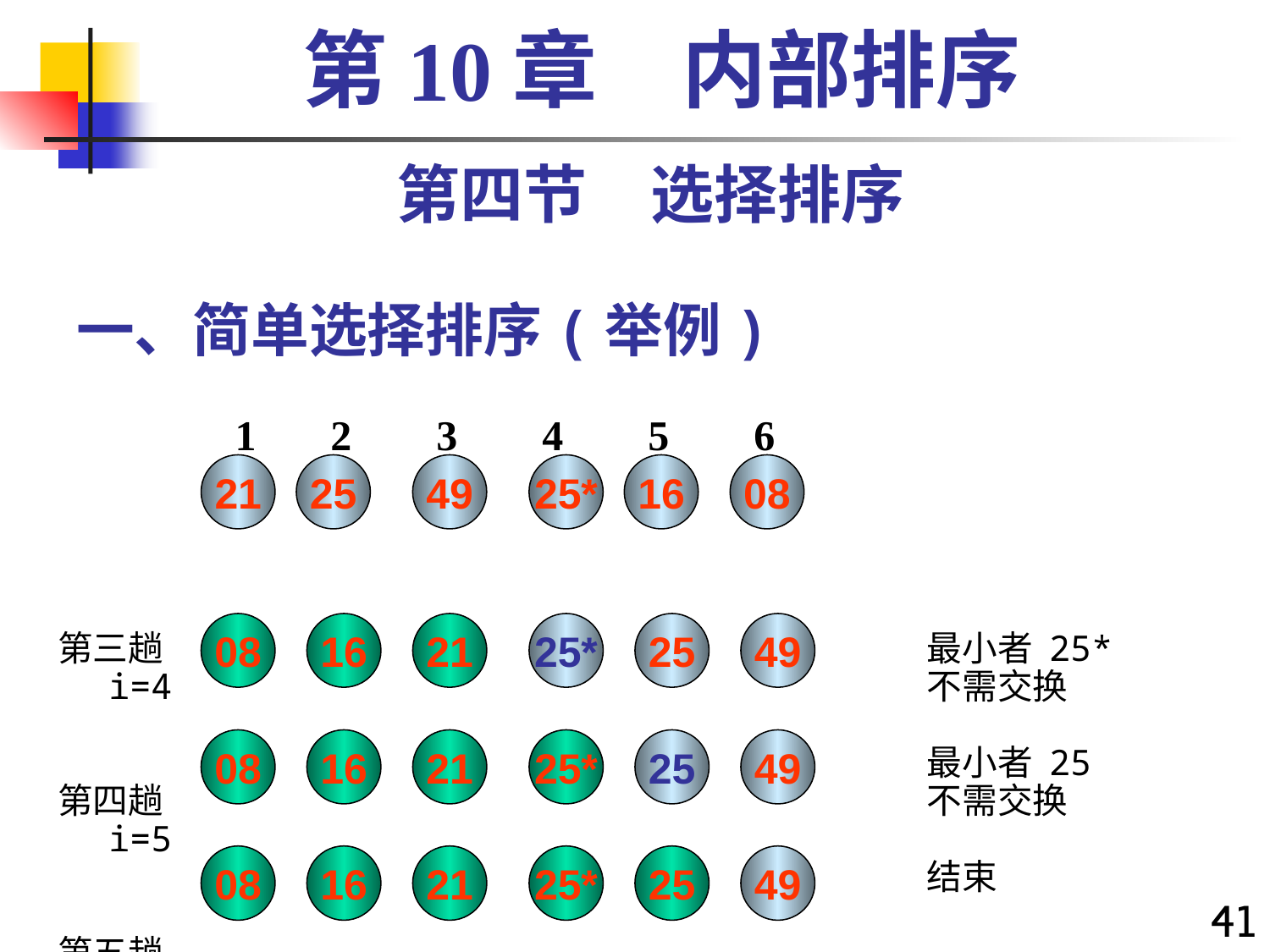

第10章　内部排序
第四节　选择排序
# 一、简单选择排序(举例)
1       2        3        4        5        6
21
25
49
25*
16
08
08
16
21
25*
25
49
第三趟i=4

第四趟i=5

第五趟i=6
最小者 25*
不需交换

最小者 25
不需交换

结束
08
16
21
25*
25
49
08
16
21
25*
25
49
41